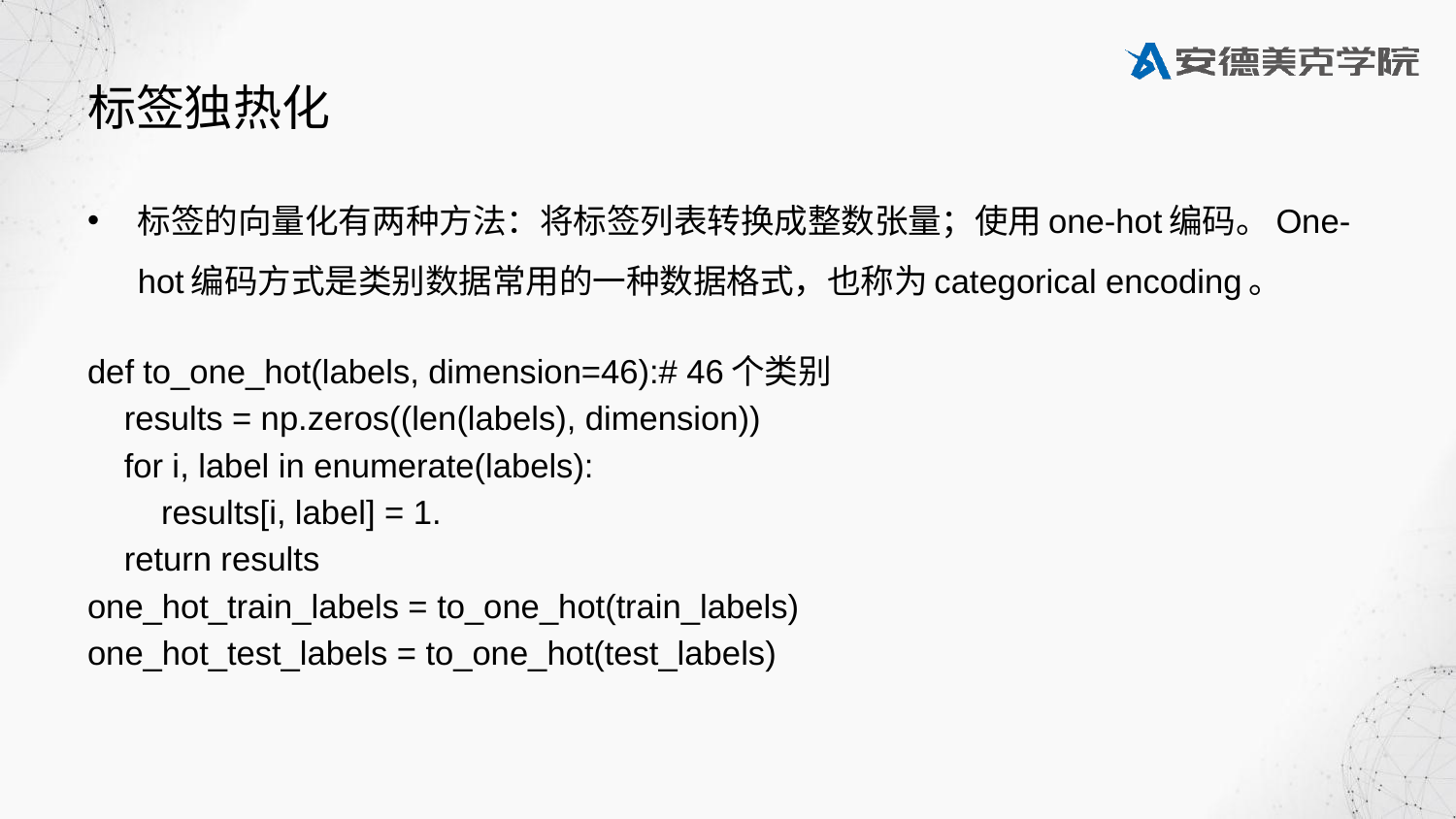

# 标签独热化

标签的向量化有两种方法：将标签列表转换成整数张量；使用one-hot编码。One-hot编码方式是类别数据常用的一种数据格式，也称为categorical encoding。

def to_one_hot(labels, dimension=46):# 46个类别
    results = np.zeros((len(labels), dimension))
    for i, label in enumerate(labels):
        results[i, label] = 1.
    return results
one_hot_train_labels = to_one_hot(train_labels)
one_hot_test_labels = to_one_hot(test_labels)